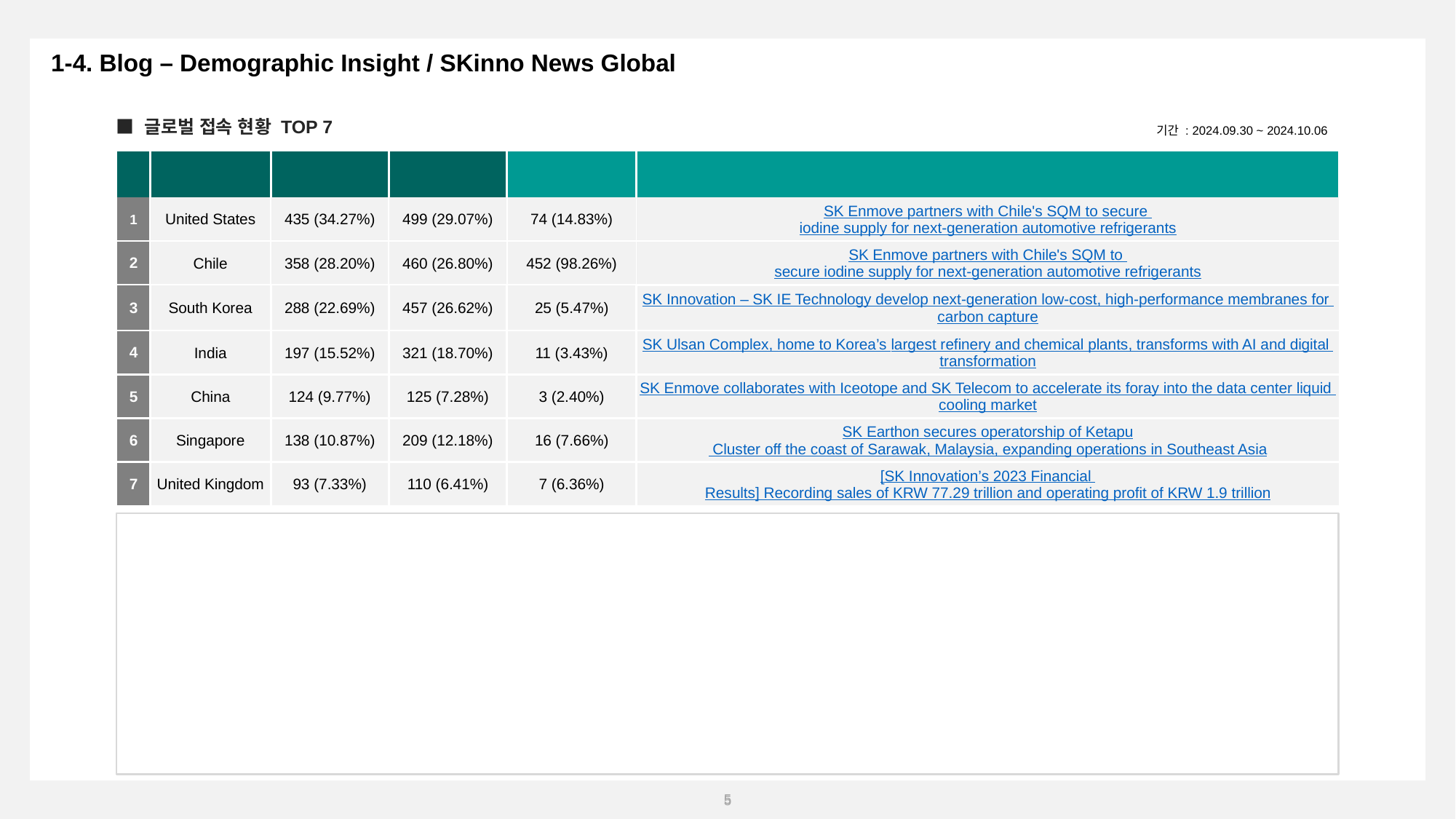

1-4. Blog – Demographic Insight / SKinno News Global
■ 글로벌 접속 현황 TOP 7
기간 : 2024.09.30 ~ 2024.10.06
| 순위 | 국가 | 총 방문 수 (비중) | 총 페이지뷰 (비중) | 해당국가 콘텐츠 PV (비중) | 가장 많이 본 콘텐츠 |
| --- | --- | --- | --- | --- | --- |
| 1 | United States | 435 (34.27%) | 499 (29.07%) | 74 (14.83%) | SK Enmove partners with Chile's SQM to secure iodine supply for next-generation automotive refrigerants |
| 2 | Chile | 358 (28.20%) | 460 (26.80%) | 452 (98.26%) | SK Enmove partners with Chile's SQM to secure iodine supply for next-generation automotive refrigerants |
| 3 | South Korea | 288 (22.69%) | 457 (26.62%) | 25 (5.47%) | SK Innovation – SK IE Technology develop next-generation low-cost, high-performance membranes for carbon capture |
| 4 | India | 197 (15.52%) | 321 (18.70%) | 11 (3.43%) | SK Ulsan Complex, home to Korea’s largest refinery and chemical plants, transforms with AI and digital transformation |
| 5 | China | 124 (9.77%) | 125 (7.28%) | 3 (2.40%) | SK Enmove collaborates with Iceotope and SK Telecom to accelerate its foray into the data center liquid cooling market |
| 6 | Singapore | 138 (10.87%) | 209 (12.18%) | 16 (7.66%) | SK Earthon secures operatorship of Ketapu Cluster off the coast of Sarawak, Malaysia, expanding operations in Southeast Asia |
| 7 | United Kingdom | 93 (7.33%) | 110 (6.41%) | 7 (6.36%) | [SK Innovation’s 2023 Financial Results] Recording sales of KRW 77.29 trillion and operating profit of KRW 1.9 trillion |